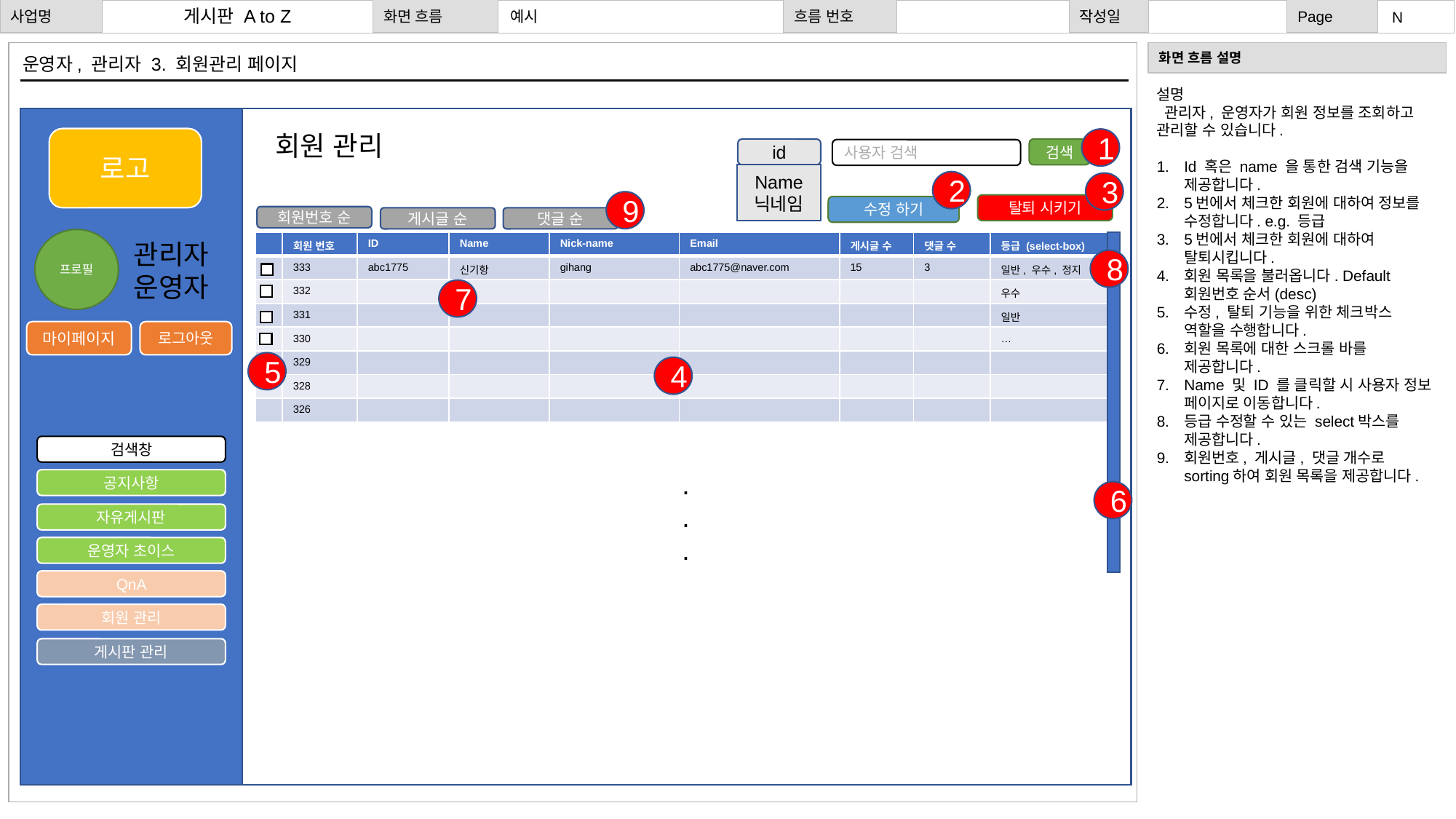

# 예시

게시판 A to Z
N

운영자, 관리자 3. 회원관리 페이지
설명
 관리자, 운영자가 회원 정보를 조회하고 관리할 수 있습니다.

Id 혹은 name 을 통한 검색 기능을 제공합니다.
5번에서 체크한 회원에 대하여 정보를 수정합니다. e.g. 등급
5번에서 체크한 회원에 대하여 탈퇴시킵니다.
회원 목록을 불러옵니다. Default 회원번호 순서(desc)
수정, 탈퇴 기능을 위한 체크박스 역할을 수행합니다.
회원 목록에 대한 스크롤 바를 제공합니다.
Name 및 ID 를 클릭할 시 사용자 정보 페이지로 이동합니다.
등급 수정할 수 있는 select박스를 제공합니다.
회원번호, 게시글, 댓글 개수로 sorting하여 회원 목록을 제공합니다.

회원 관리
로고
1
id
검색
사용자 검색
Name
닉네임
2
3
9
탈퇴 시키기
수정 하기
회원번호 순
게시글 순
댓글 순
프로필
관리자
운영자

|  | 회원 번호 | ID | Name | Nick-name | Email | 게시글 수 | 댓글 수 | 등급 (select-box) |
| --- | --- | --- | --- | --- | --- | --- | --- | --- |
|  | 333 | abc1775 | 신기항 | gihang | abc1775@naver.com | 15 | 3 | 일반, 우수, 정지 |
|  | 332 |  |  |  |  |  |  | 우수 |
|  | 331 |  |  |  |  |  |  | 일반 |
|  | 330 |  |  |  |  |  |  | … |
|  | 329 |  |  |  |  |  |  |  |
|  | 328 |  |  |  |  |  |  |  |
|  | 326 |  |  |  |  |  |  |  |
8

7

마이페이지
로그아웃

5
4
검색창
.
.
.
공지사항
6
자유게시판
운영자 초이스
QnA
회원 관리
게시판 관리